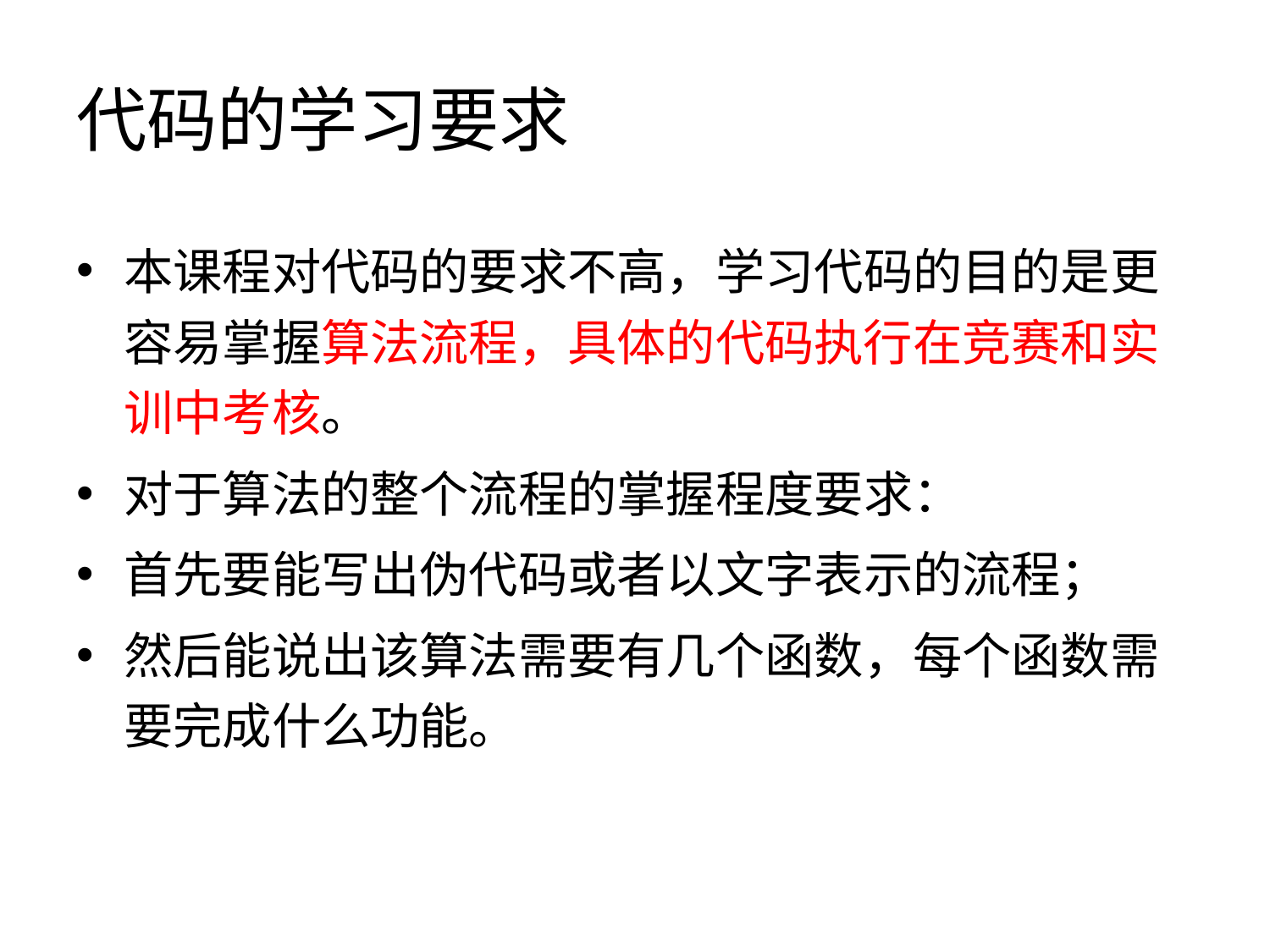

# 代码的学习要求
本课程对代码的要求不高，学习代码的目的是更容易掌握算法流程，具体的代码执行在竞赛和实训中考核。
对于算法的整个流程的掌握程度要求：
首先要能写出伪代码或者以文字表示的流程；
然后能说出该算法需要有几个函数，每个函数需要完成什么功能。